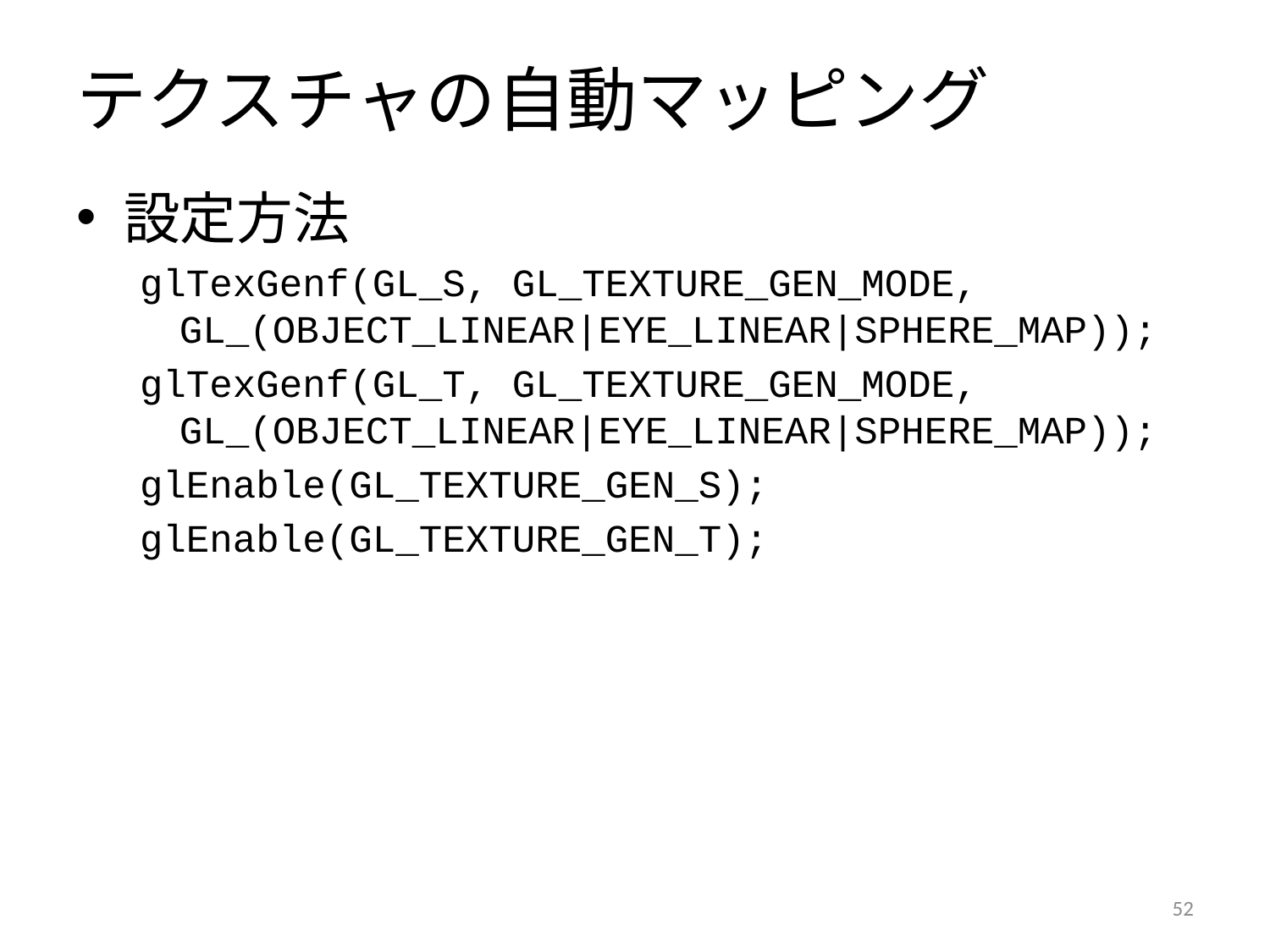

# テクスチャの自動マッピング
設定方法
glTexGenf(GL_S, GL_TEXTURE_GEN_MODE, GL_(OBJECT_LINEAR|EYE_LINEAR|SPHERE_MAP));
glTexGenf(GL_T, GL_TEXTURE_GEN_MODE, GL_(OBJECT_LINEAR|EYE_LINEAR|SPHERE_MAP));
glEnable(GL_TEXTURE_GEN_S);
glEnable(GL_TEXTURE_GEN_T);

52